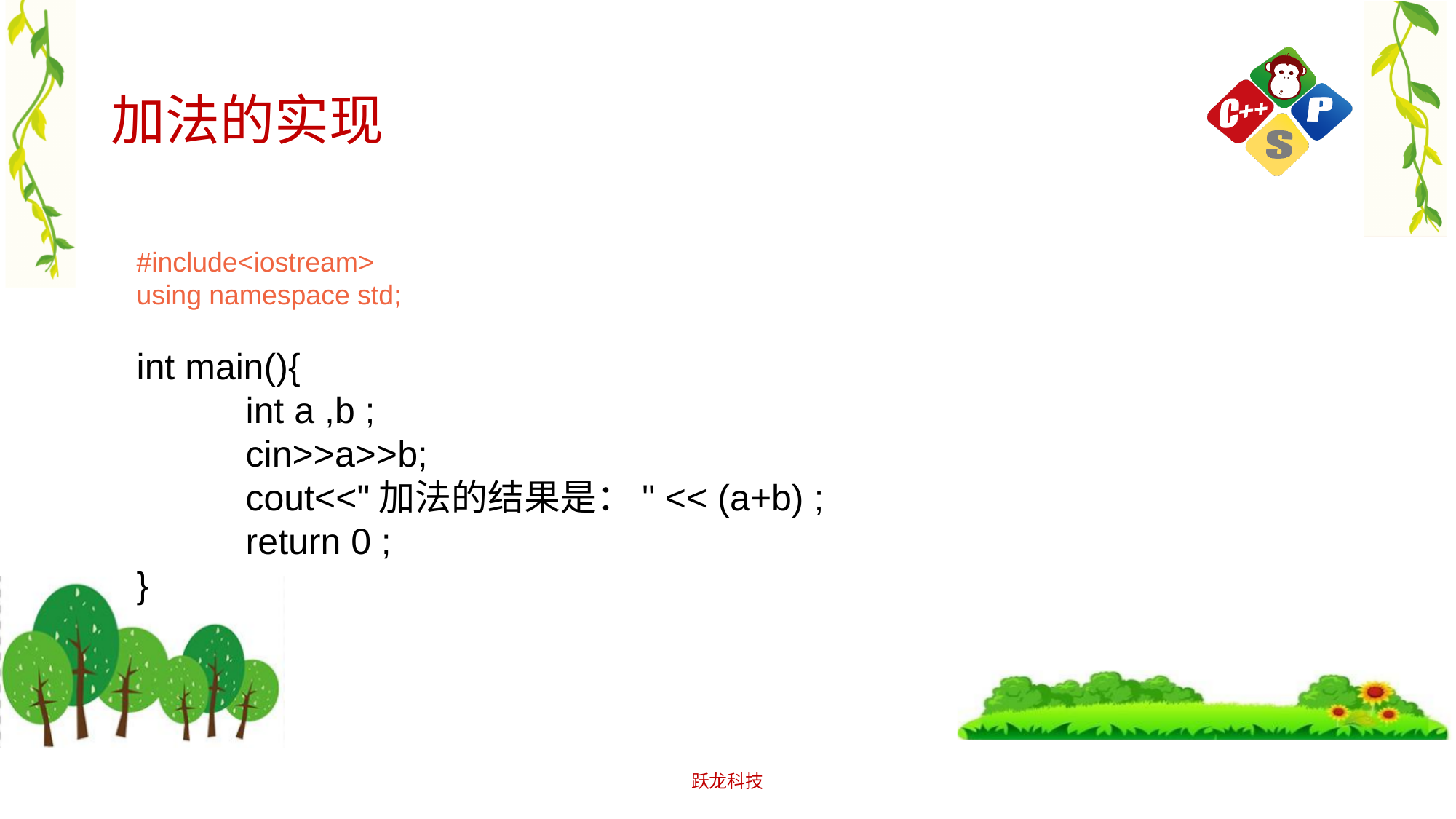

# 加法的实现
#include<iostream>
using namespace std;

int main(){
	int a ,b ;
	cin>>a>>b;
	cout<<"加法的结果是：" << (a+b) ;
	return 0 ;
}
跃龙科技